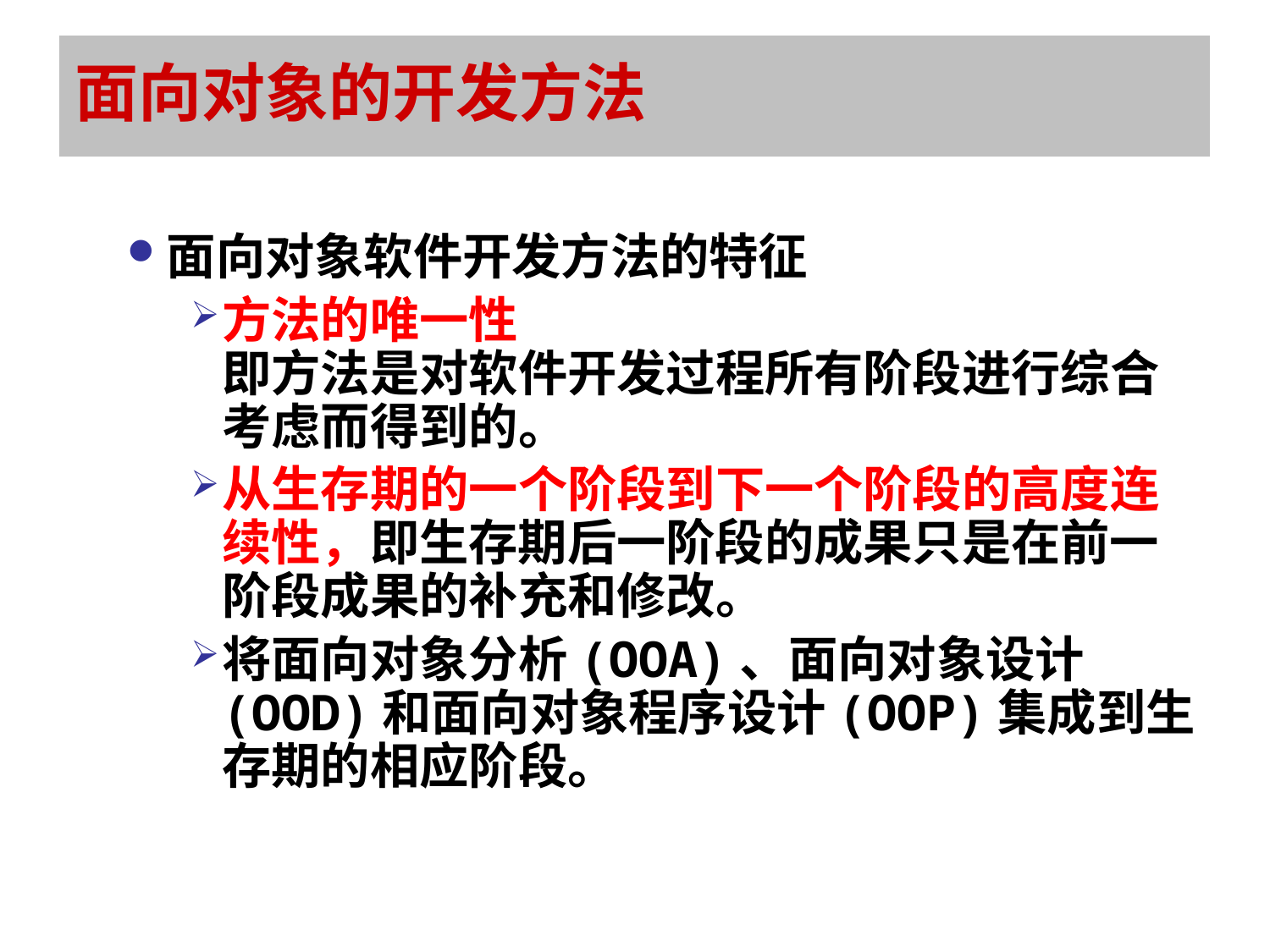

# 面向对象的开发方法
面向对象软件开发方法的特征
方法的唯一性
即方法是对软件开发过程所有阶段进行综合考虑而得到的。
从生存期的一个阶段到下一个阶段的高度连续性，即生存期后一阶段的成果只是在前一阶段成果的补充和修改。
将面向对象分析(OOA)、面向对象设计(OOD)和面向对象程序设计(OOP)集成到生存期的相应阶段。